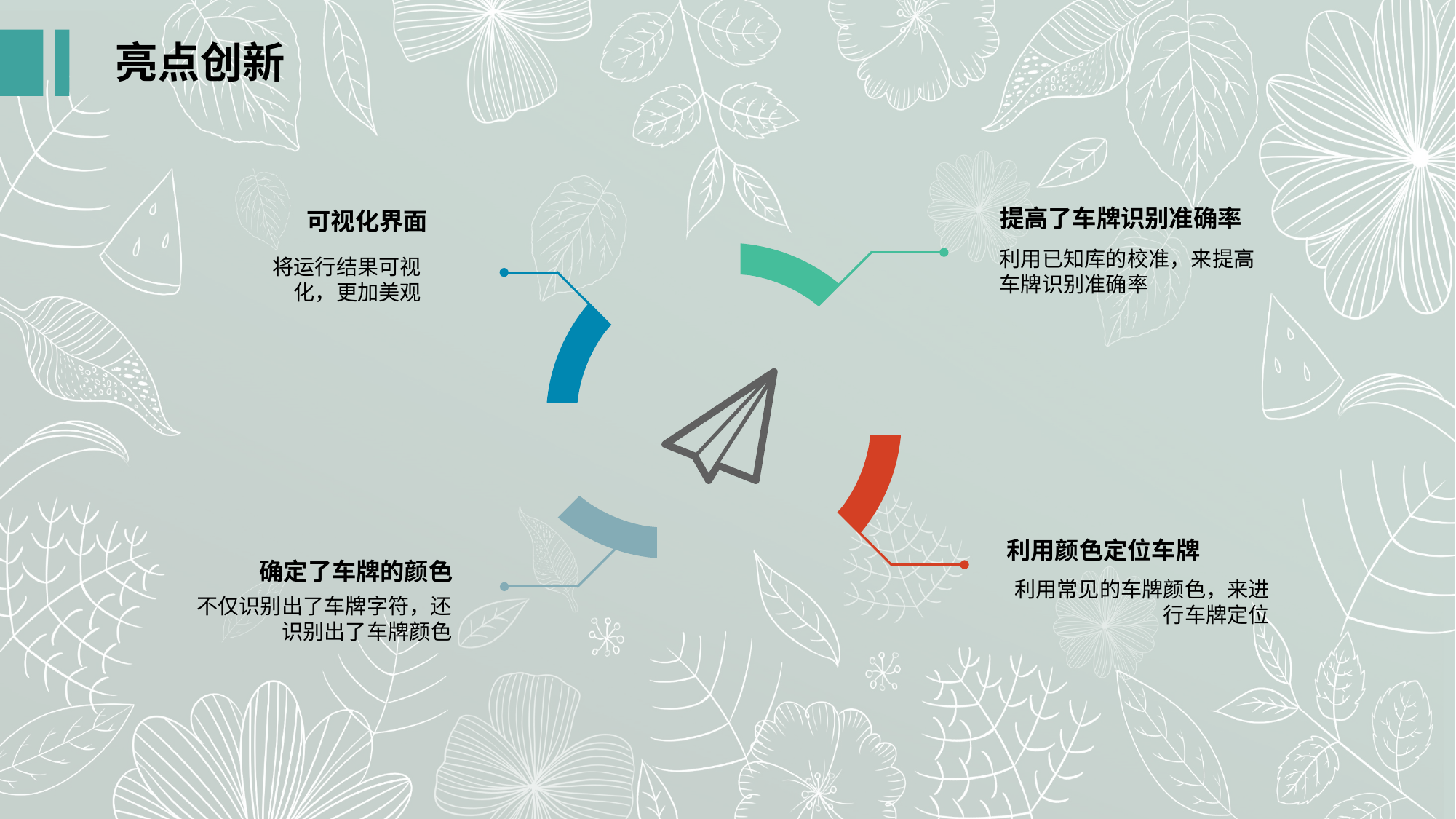

亮点创新
提高了车牌识别准确率

可视化界面

利用已知库的校准，来提高车牌识别准确率
将运行结果可视化，更加美观

利用颜色定位车牌

确定了车牌的颜色

利用常见的车牌颜色，来进行车牌定位
不仅识别出了车牌字符，还识别出了车牌颜色